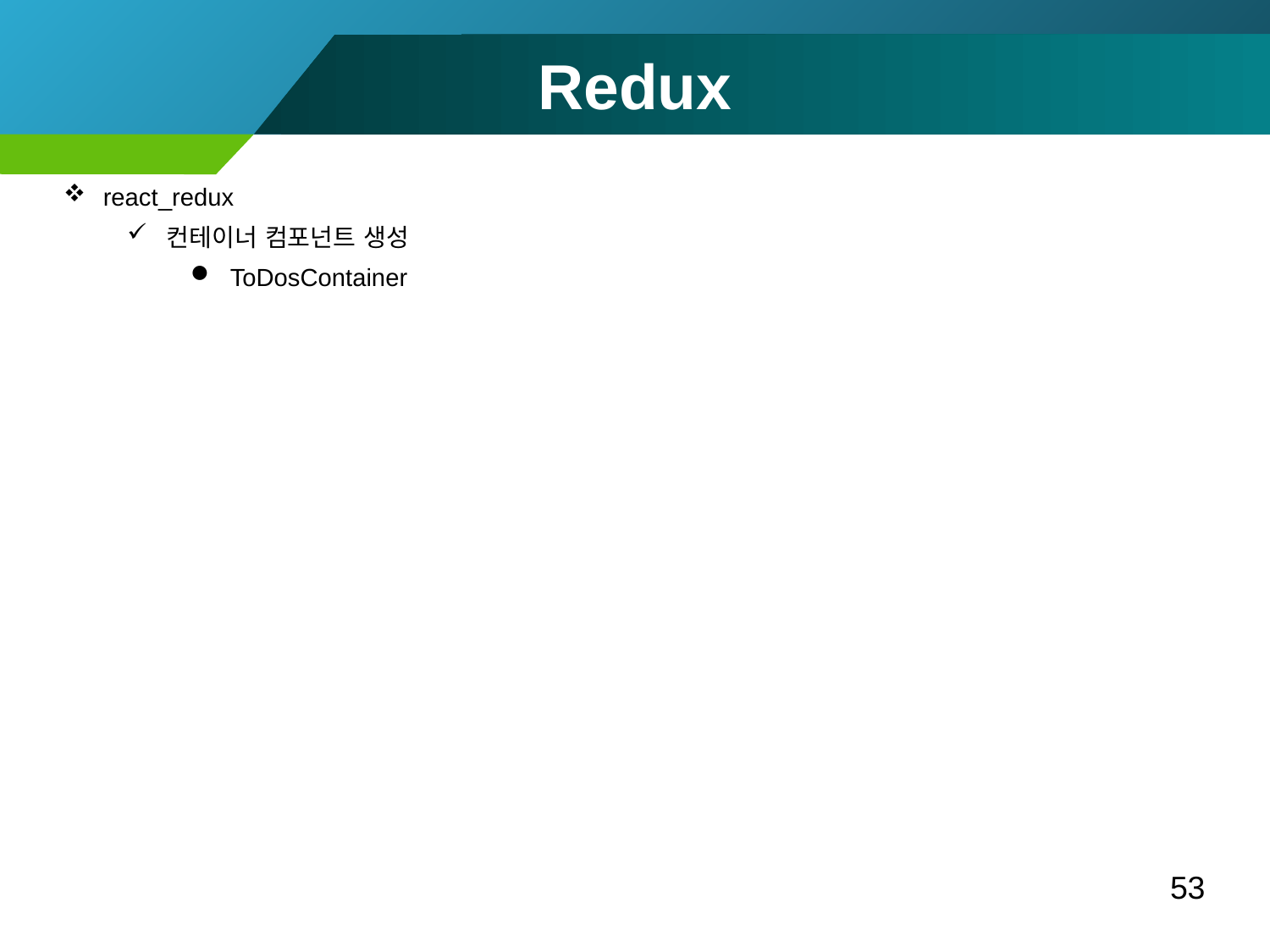

Redux
react_redux
컨테이너 컴포넌트 생성
ToDosContainer

53